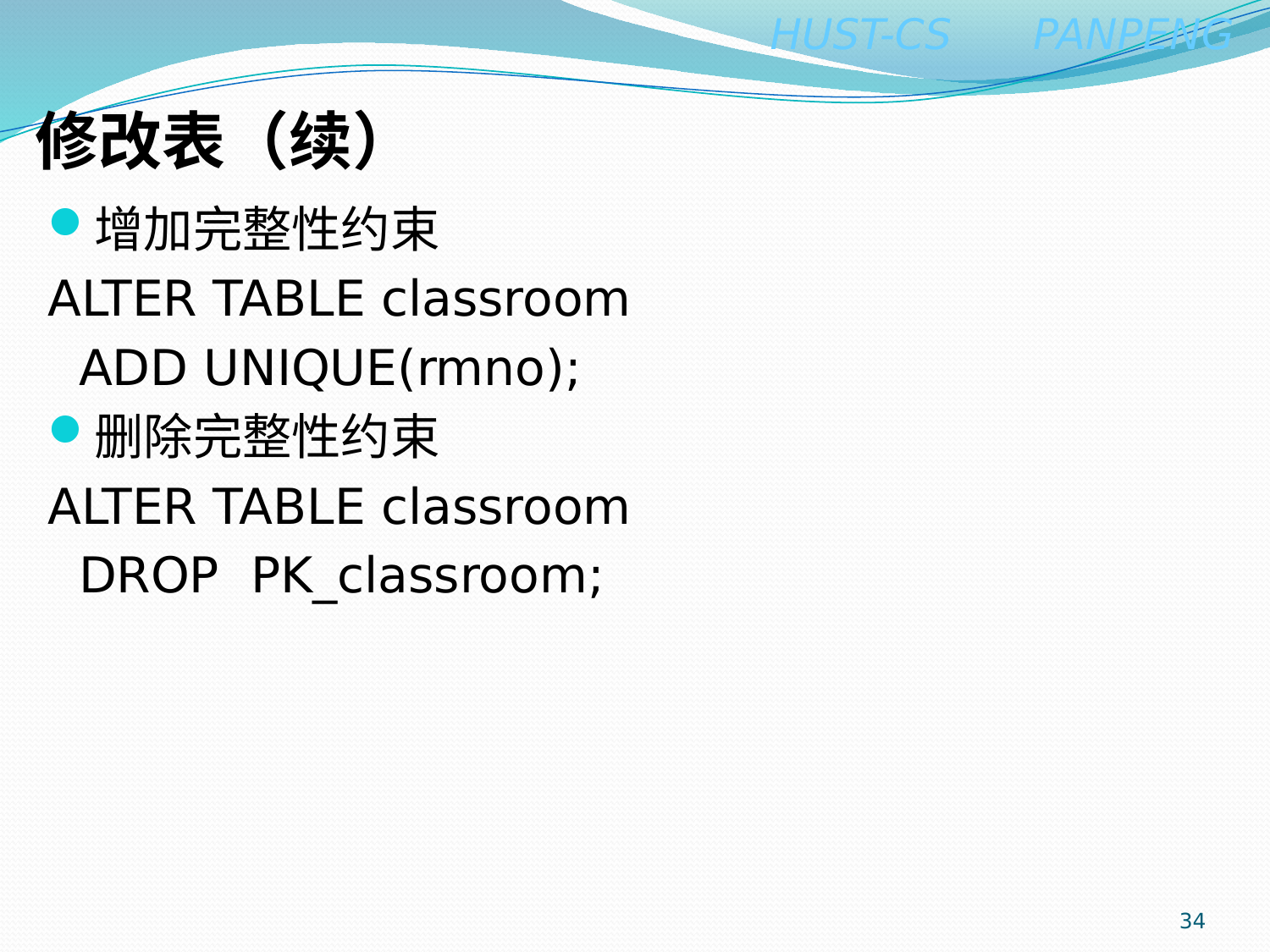

# 修改表（续）
增加完整性约束
ALTER TABLE classroom
  ADD UNIQUE(rmno);
删除完整性约束
ALTER TABLE classroom
  DROP  PK_classroom;
34